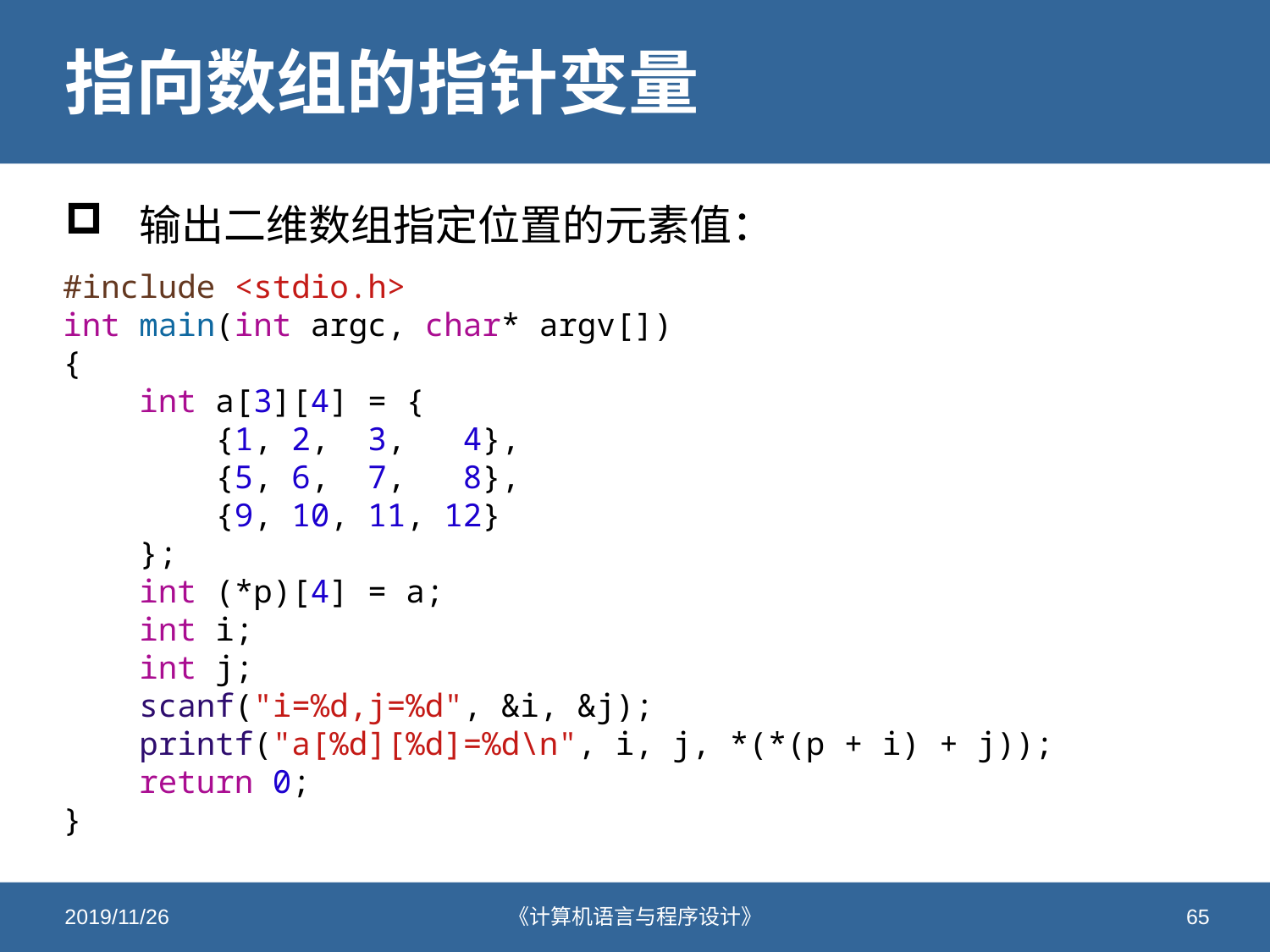

# 指向数组的指针变量
输出二维数组指定位置的元素值：
#include <stdio.h>
int main(int argc, char* argv[])
{
    int a[3][4] = {
        {1, 2,  3,   4},
        {5, 6,  7,   8},
        {9, 10, 11, 12}
    };
    int (*p)[4] = a;
    int i;
    int j;
    scanf("i=%d,j=%d", &i, &j);
    printf("a[%d][%d]=%d\n", i, j, *(*(p + i) + j));
    return 0;
}
2019/11/26
《计算机语言与程序设计》
65